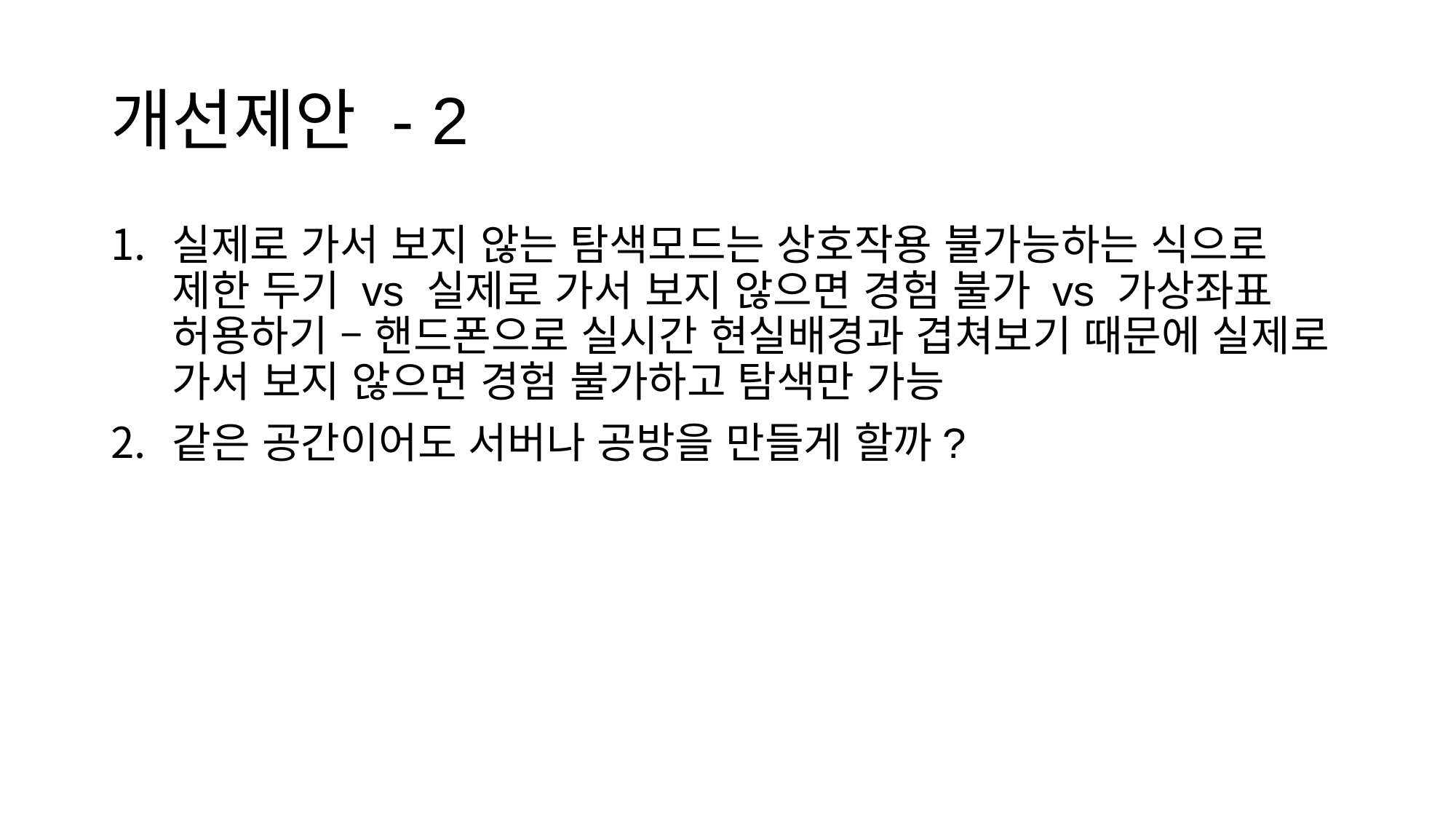

# 개선제안 - 2
실제로 가서 보지 않는 탐색모드는 상호작용 불가능하는 식으로 제한 두기 vs 실제로 가서 보지 않으면 경험 불가 vs 가상좌표 허용하기 – 핸드폰으로 실시간 현실배경과 겹쳐보기 때문에 실제로 가서 보지 않으면 경험 불가하고 탐색만 가능
같은 공간이어도 서버나 공방을 만들게 할까?